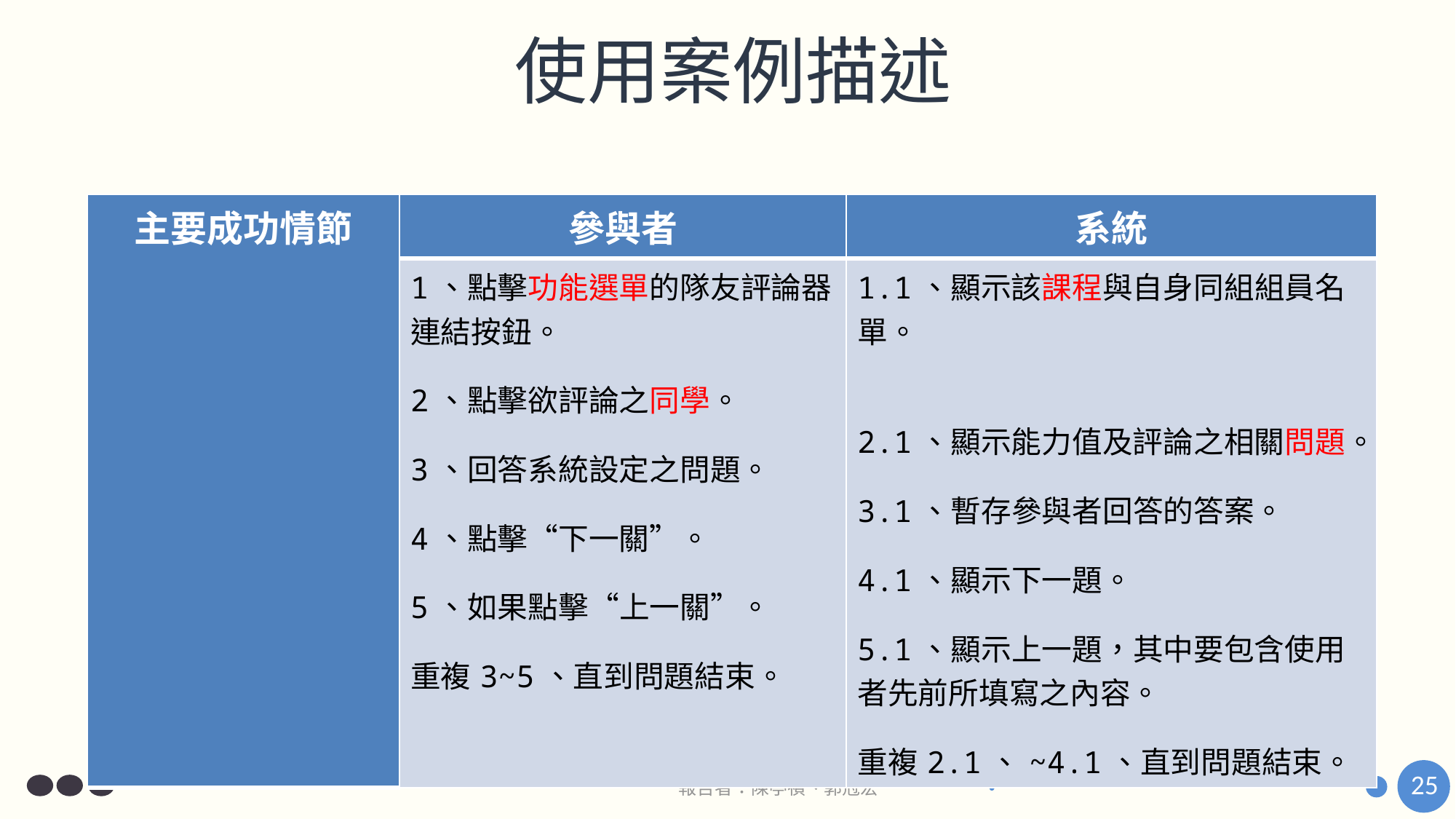

# 使用案例描述
| 主要成功情節 | 參與者 | 系統 |
| --- | --- | --- |
|  | 1、點擊功能選單的隊友評論器連結按鈕。 2、點擊欲評論之同學。 3、回答系統設定之問題。 4、點擊“下一關”。 5、如果點擊“上一關”。 重複3~5、直到問題結束。 | 1.1、顯示該課程與自身同組組員名單。 2.1、顯示能力值及評論之相關問題。 3.1、暫存參與者回答的答案。 4.1、顯示下一題。 5.1、顯示上一題，其中要包含使用者先前所填寫之內容。 重複2.1、~4.1、直到問題結束。 |
25